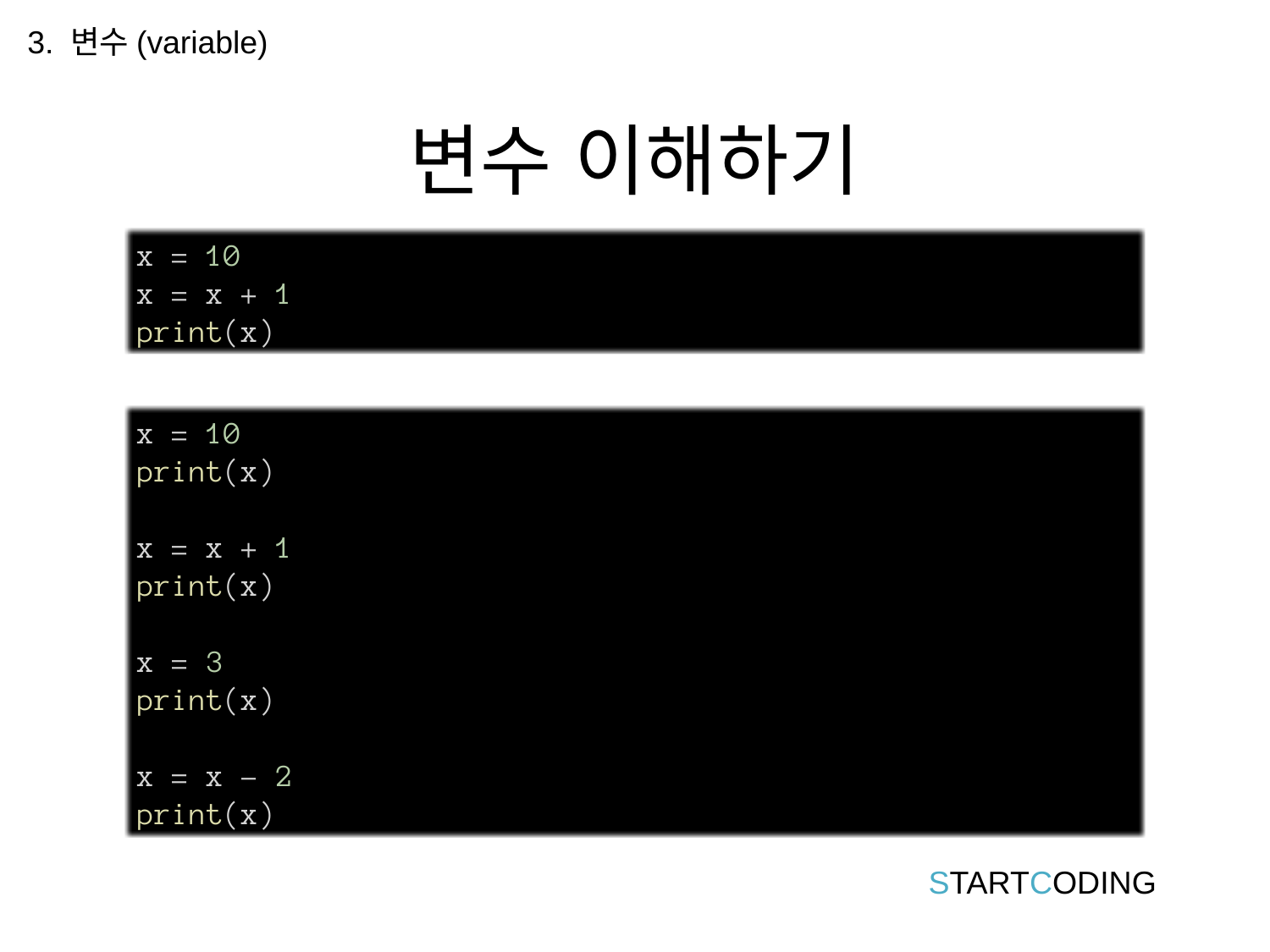

3. 변수(variable)
# 변수 이해하기
x = 10
x = x + 1
print(x)

x = 10
print(x)

x = x + 1
print(x)

x = 3
print(x)

x = x - 2
print(x)
STARTCODING